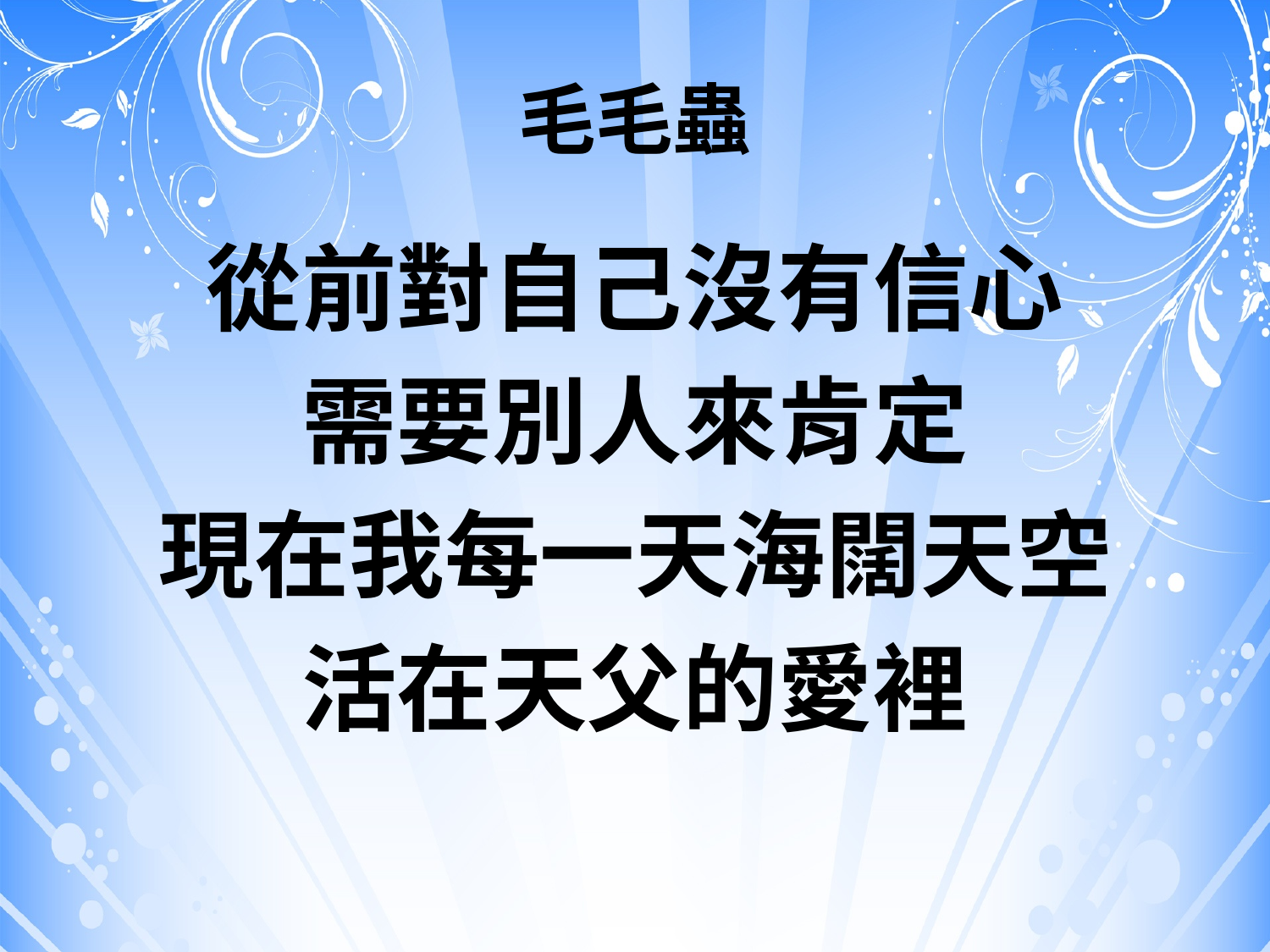

# 毛毛蟲
從前對自己沒有信心
需要別人來肯定
現在我每一天海闊天空
活在天父的愛裡